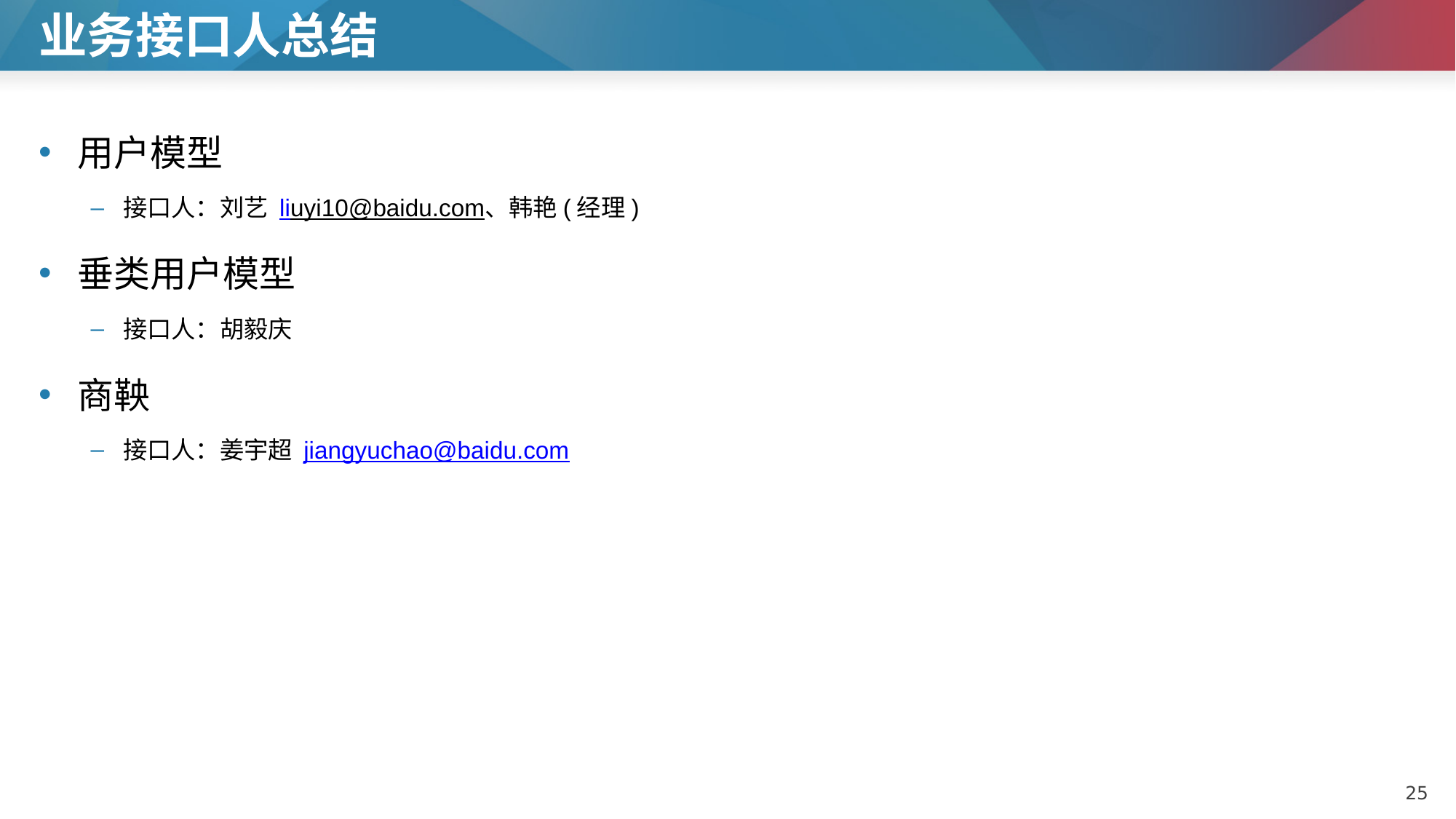

# 业务接口人总结
用户模型
接口人：刘艺 liuyi10@baidu.com、韩艳(经理)
垂类用户模型
接口人：胡毅庆
商鞅
接口人：姜宇超 jiangyuchao@baidu.com